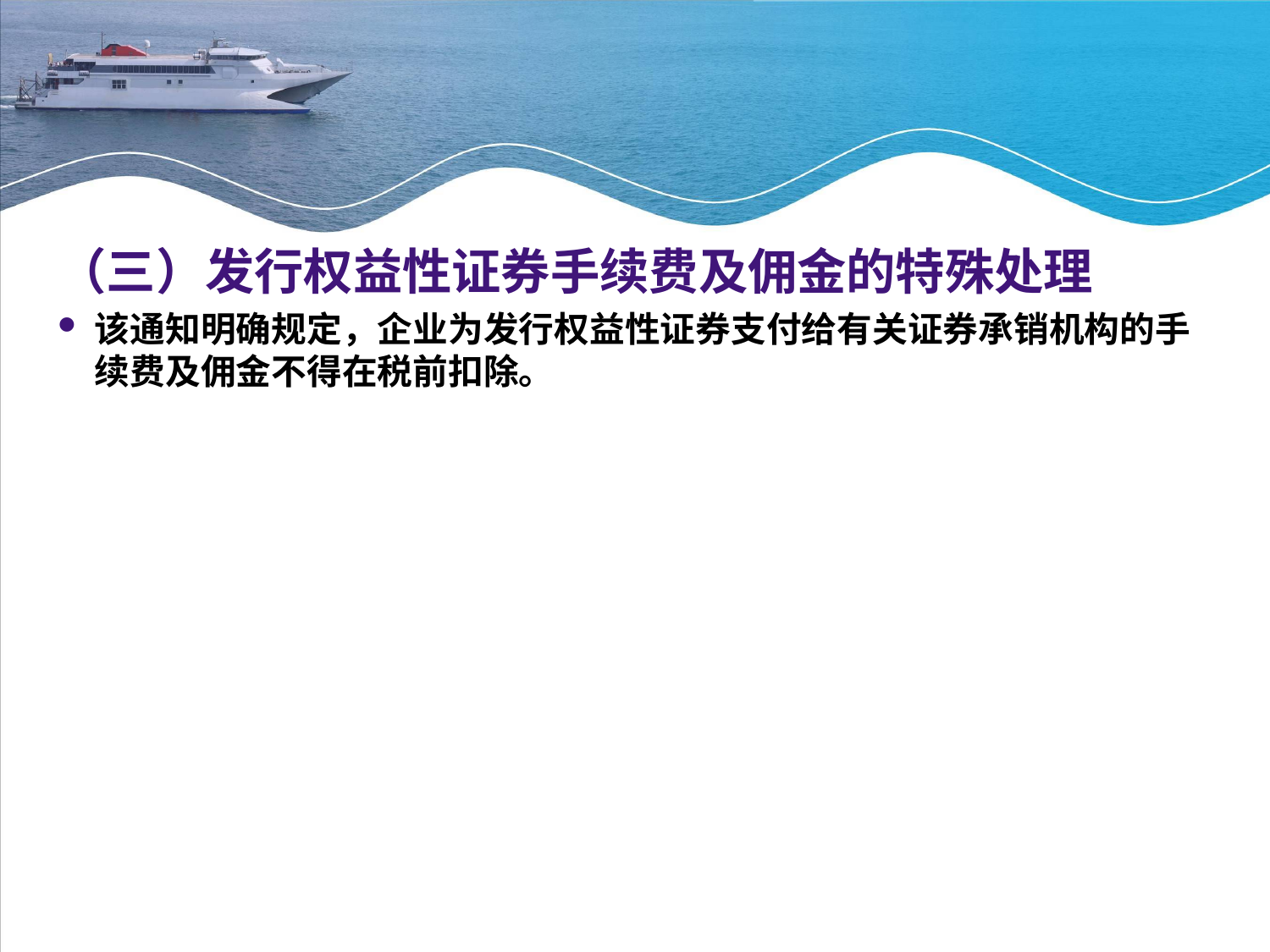

#
（三）发行权益性证券手续费及佣金的特殊处理
该通知明确规定，企业为发行权益性证券支付给有关证券承销机构的手续费及佣金不得在税前扣除。